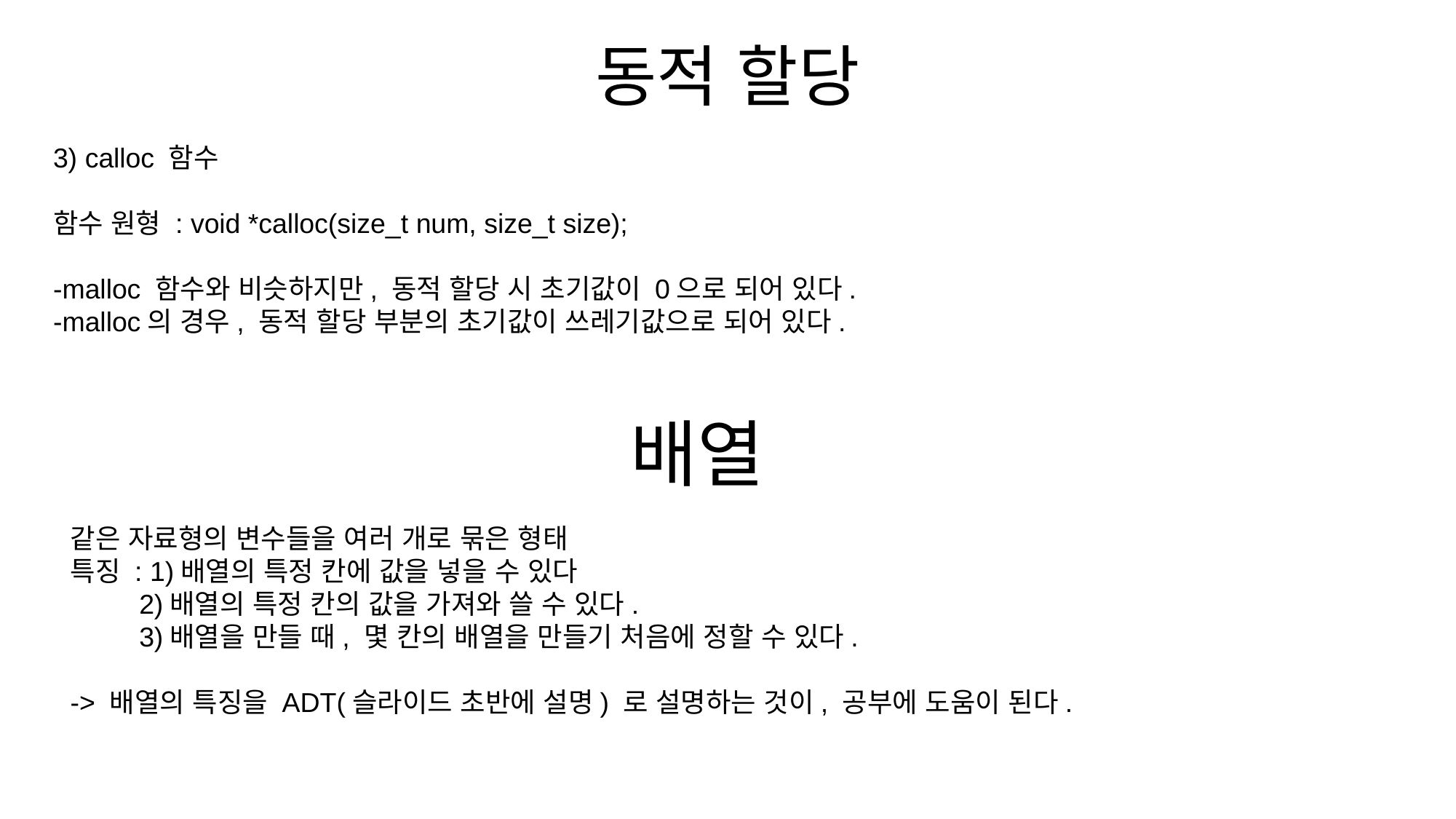

# 동적 할당
3) calloc 함수

함수 원형 : void *calloc(size_t num, size_t size);

-malloc 함수와 비슷하지만, 동적 할당 시 초기값이 0으로 되어 있다.
-malloc의 경우, 동적 할당 부분의 초기값이 쓰레기값으로 되어 있다.
배열
같은 자료형의 변수들을 여러 개로 묶은 형태
특징 : 1)배열의 특정 칸에 값을 넣을 수 있다
         2)배열의 특정 칸의 값을 가져와 쓸 수 있다.
         3)배열을 만들 때, 몇 칸의 배열을 만들기 처음에 정할 수 있다.

-> 배열의 특징을 ADT(슬라이드 초반에 설명) 로 설명하는 것이, 공부에 도움이 된다.